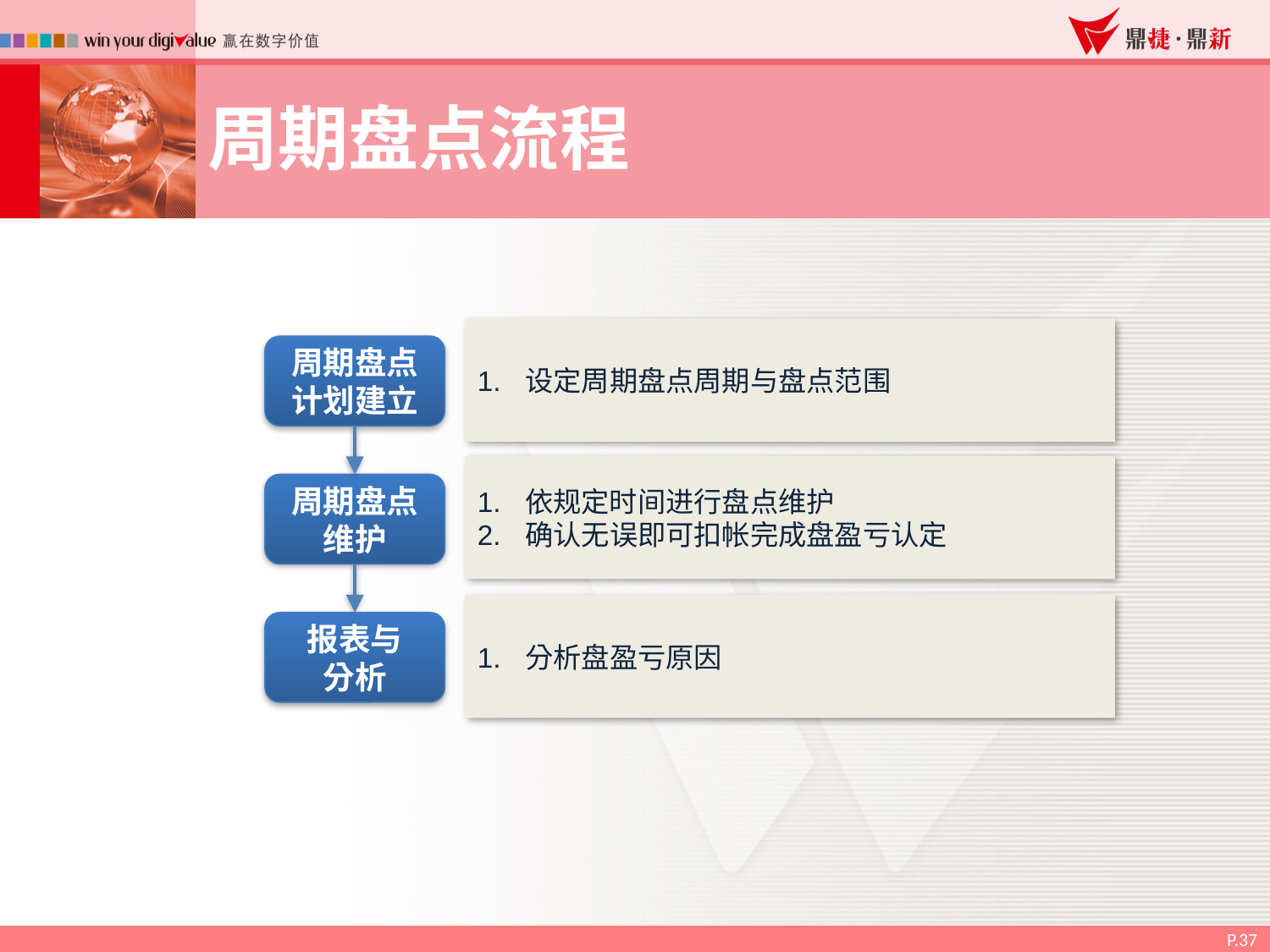

周期盘点流程
设定周期盘点周期与盘点范围
周期盘点计划建立
依规定时间进行盘点维护
确认无误即可扣帐完成盘盈亏认定
周期盘点维护
分析盘盈亏原因
报表与
分析